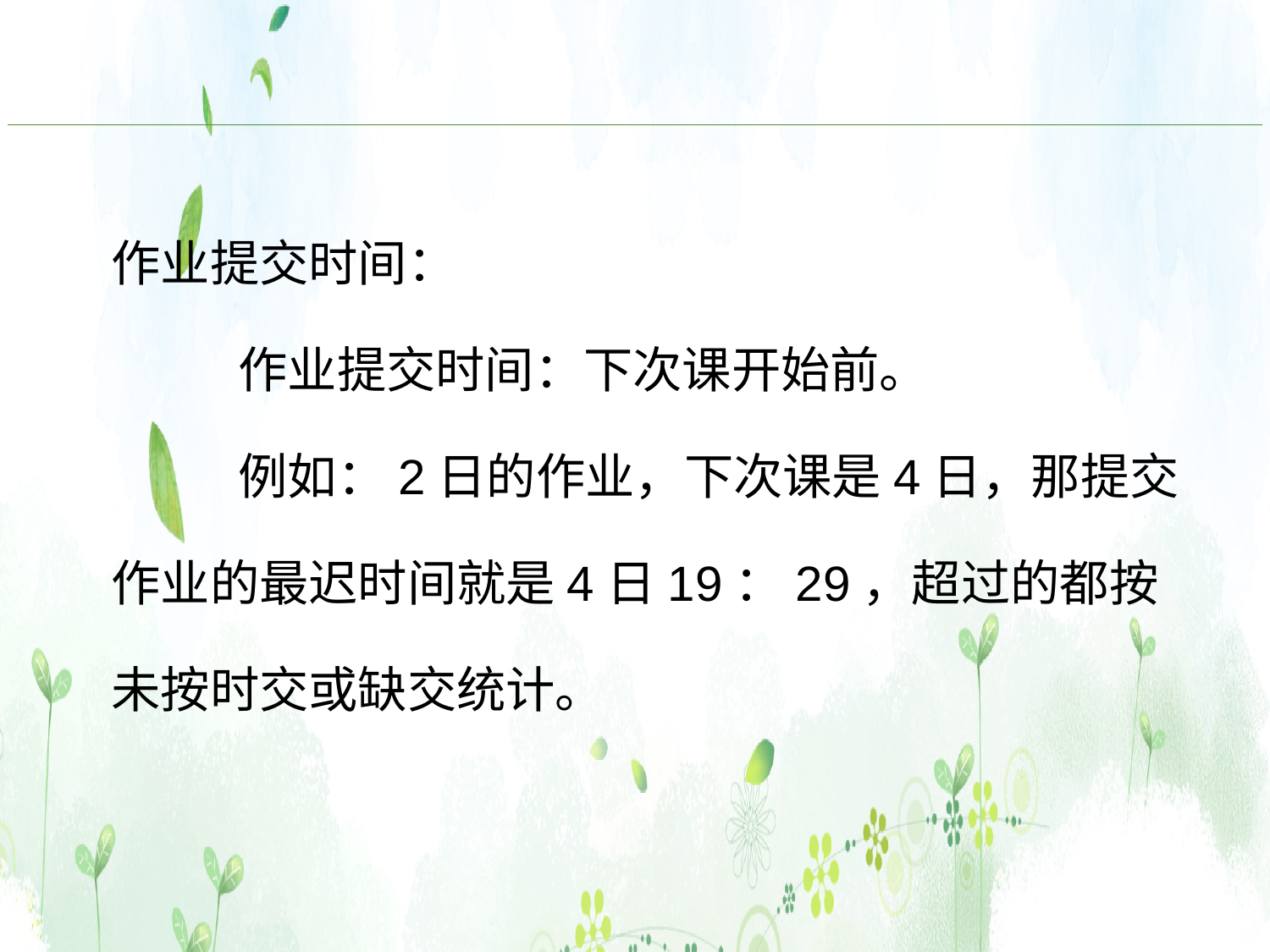

作业提交时间：
	作业提交时间：下次课开始前。
	例如：2日的作业，下次课是4日，那提交作业的最迟时间就是4日19：29，超过的都按未按时交或缺交统计。